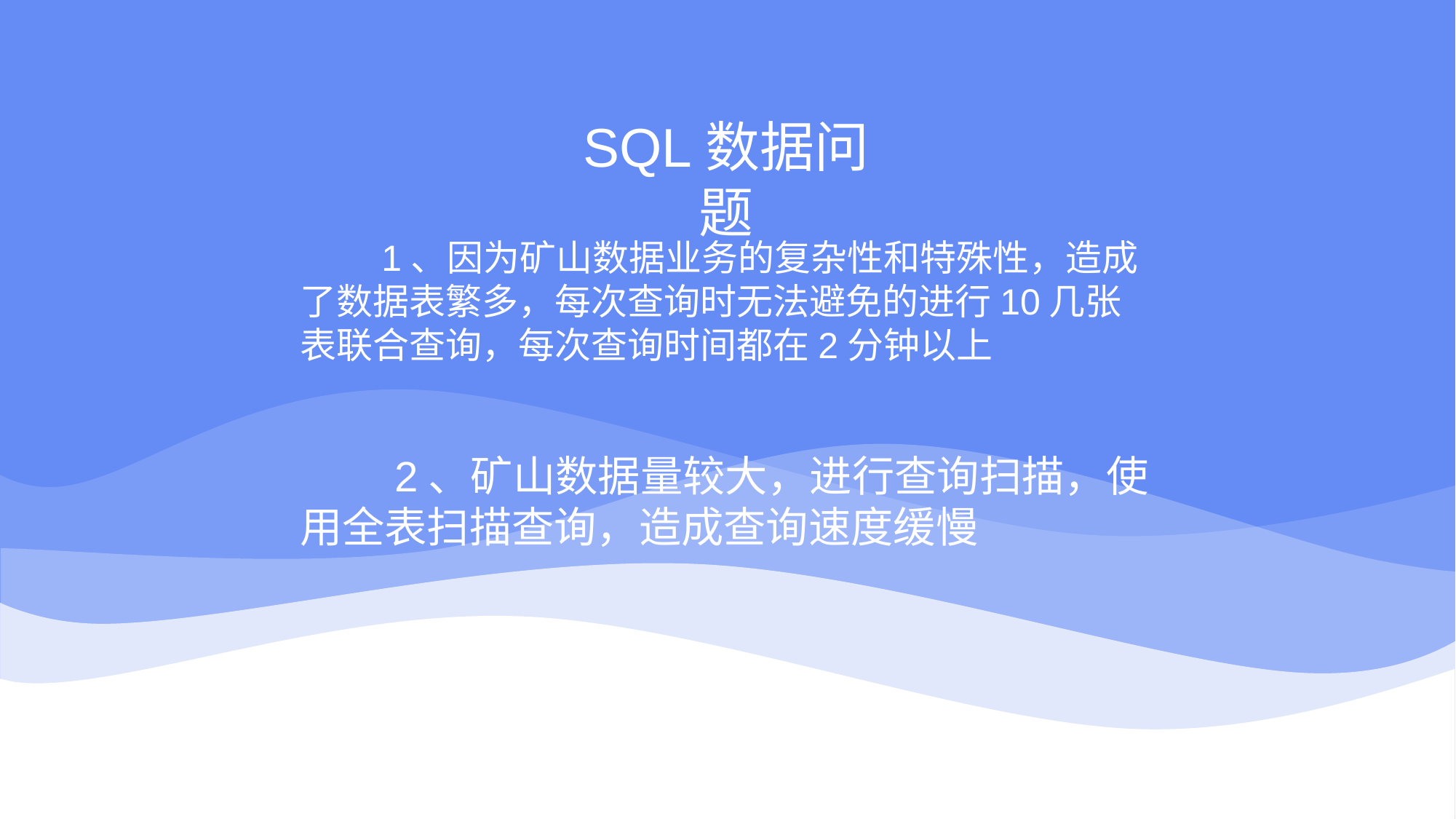

SQL数据问题
        1、因为矿山数据业务的复杂性和特殊性，造成了数据表繁多，每次查询时无法避免的进行10几张表联合查询，每次查询时间都在2分钟以上

        2、矿山数据量较大，进行查询扫描，使用全表扫描查询，造成查询速度缓慢